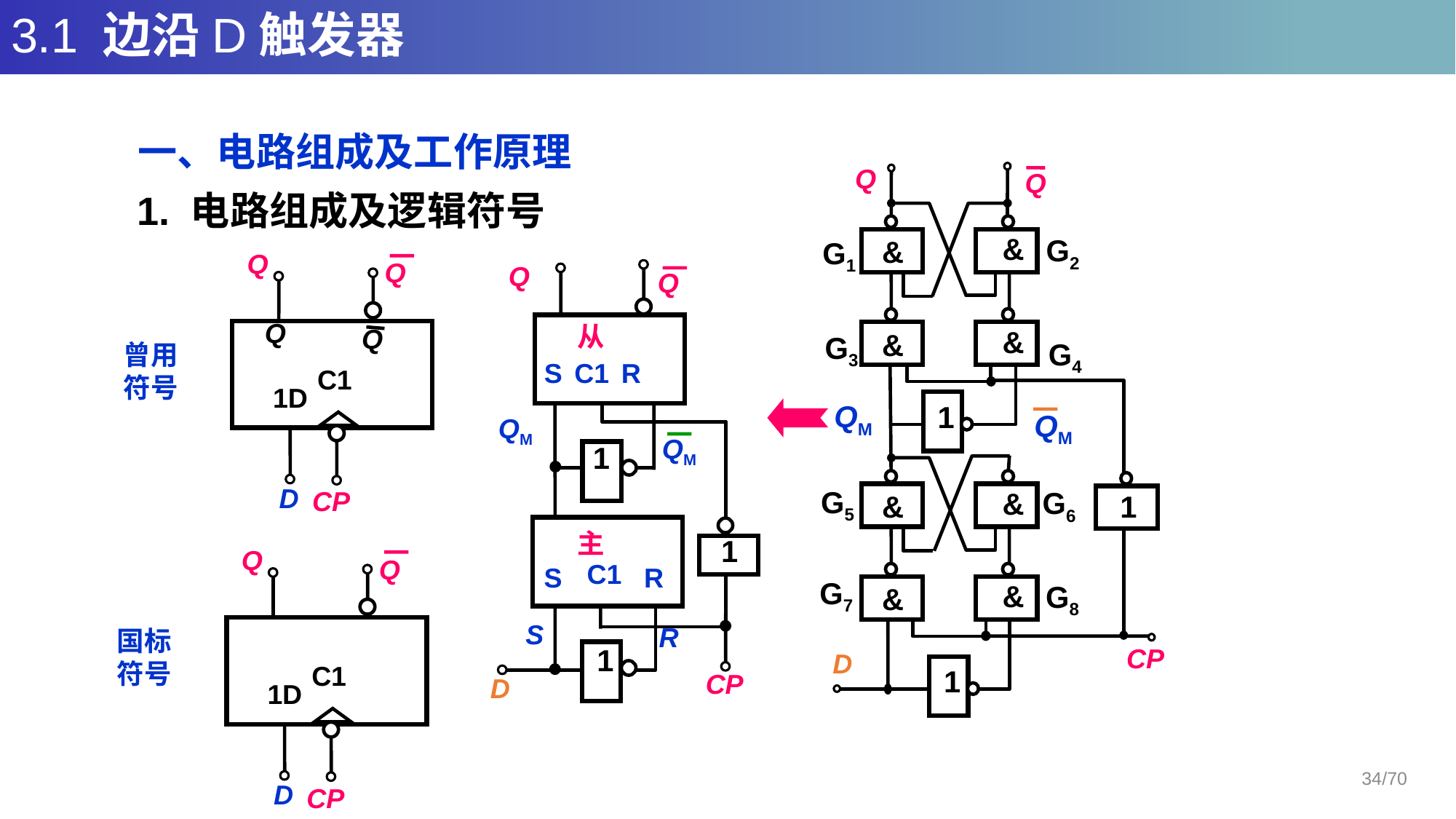

# 3.1 边沿D触发器
一、电路组成及工作原理
Q
Q

&
G2
&
G1

&
&

G3
G4

1

G5
G6
&
&
1

G7
&
G8
&

CP
D
1

QM
QM

1. 电路组成及逻辑符号
Q
Q

C1
1D

D
CP
Q
Q

Q

Q

S  C1  R

1

1

C1
S
 R

S

R

1

CP

D
QM
QM

从

主
曾用
符号

Q
Q

C1
1D

D
CP
国标
符号
34/70